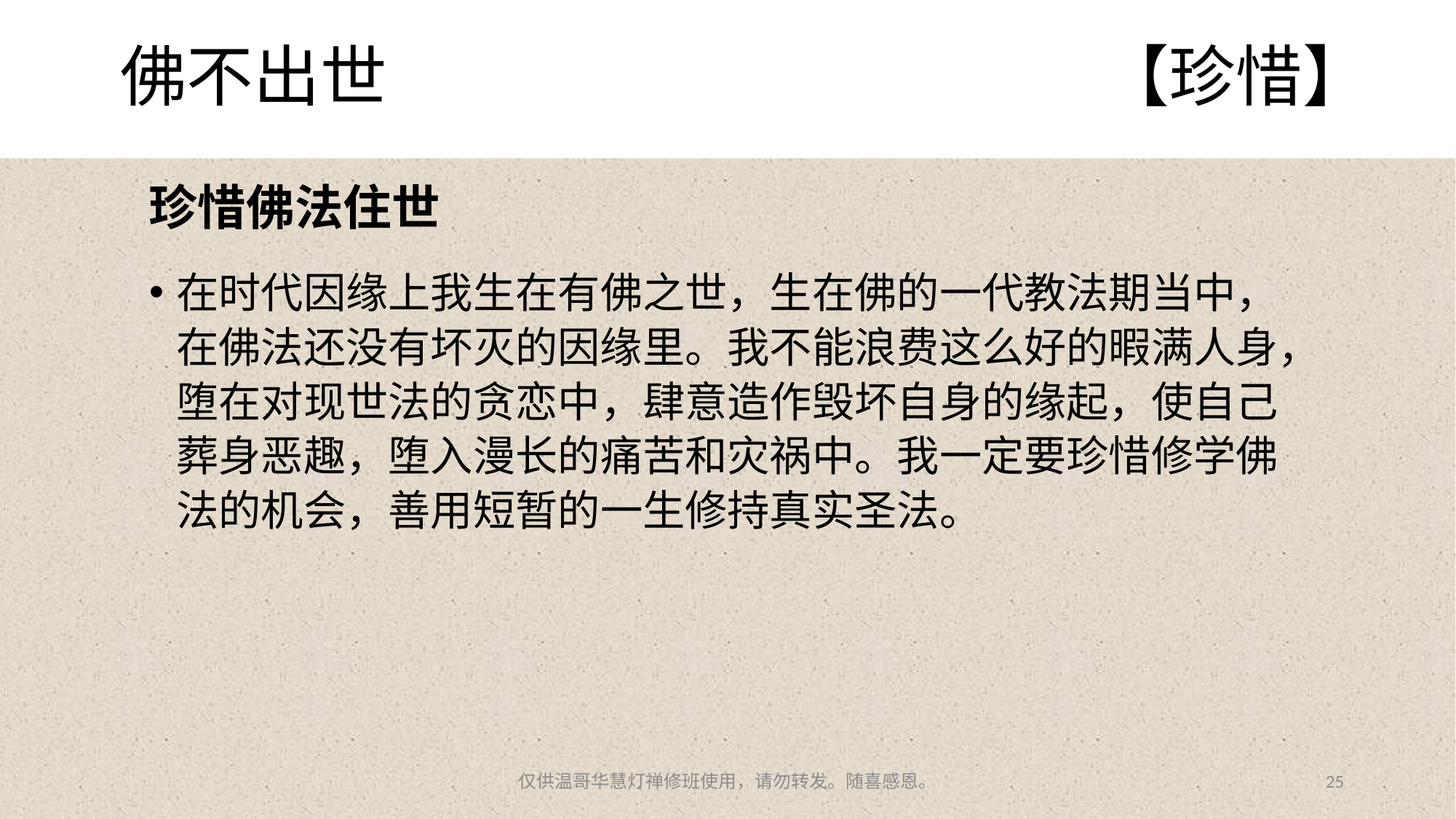

# 佛不出世				 	 		【珍惜】
珍惜佛法住世
在时代因缘上我生在有佛之世，生在佛的一代教法期当中，在佛法还没有坏灭的因缘里。我不能浪费这么好的暇满人身，堕在对现世法的贪恋中，肆意造作毁坏自身的缘起，使自己葬身恶趣，堕入漫长的痛苦和灾祸中。我一定要珍惜修学佛法的机会，善用短暂的一生修持真实圣法。
仅供温哥华慧灯禅修班使用，请勿转发。随喜感恩。
25